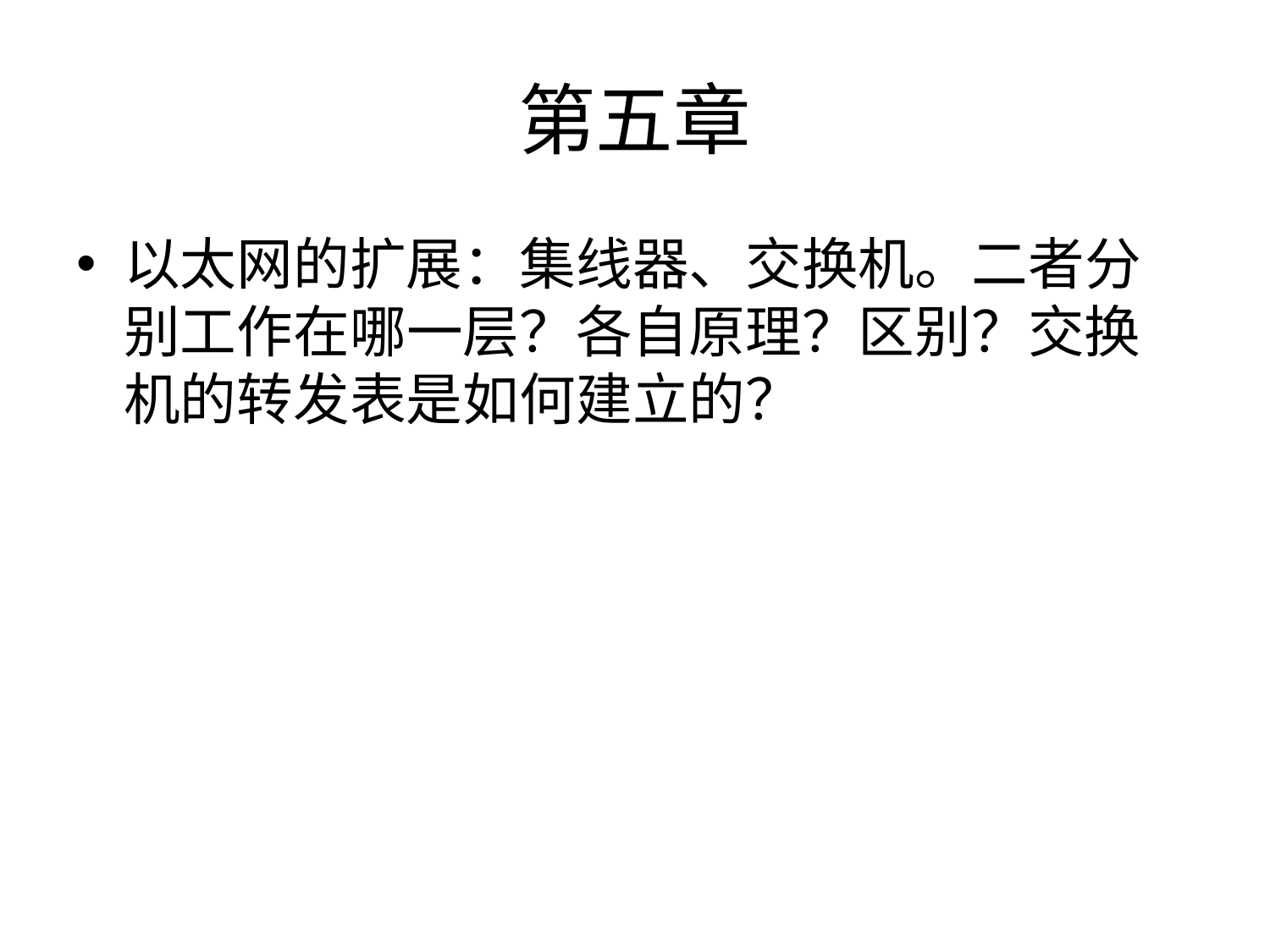

# 第五章
以太网的扩展：集线器、交换机。二者分别工作在哪一层？各自原理？区别？交换机的转发表是如何建立的？